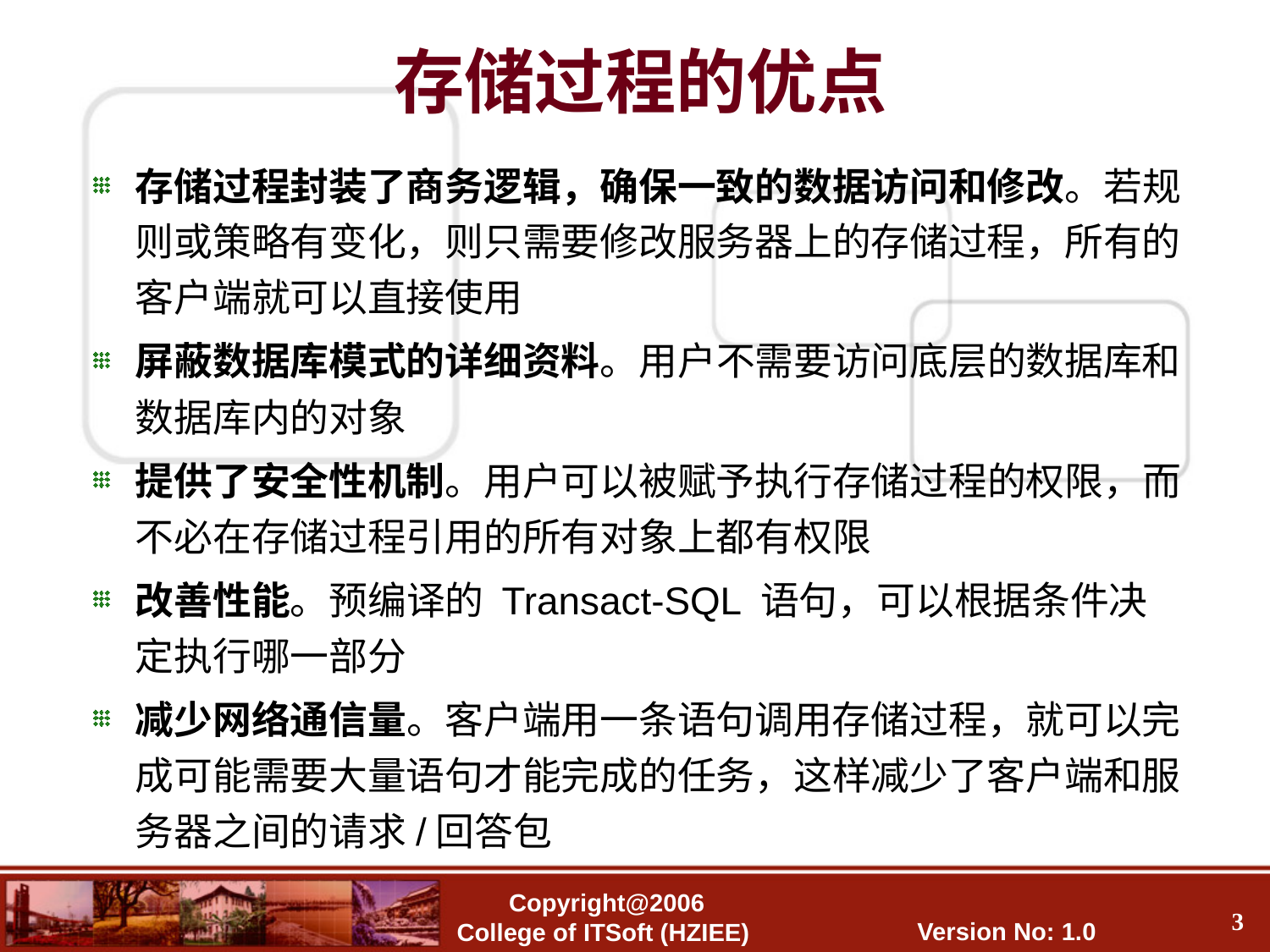

# 存储过程的优点
存储过程封装了商务逻辑，确保一致的数据访问和修改。若规则或策略有变化，则只需要修改服务器上的存储过程，所有的客户端就可以直接使用
屏蔽数据库模式的详细资料。用户不需要访问底层的数据库和数据库内的对象
提供了安全性机制。用户可以被赋予执行存储过程的权限，而不必在存储过程引用的所有对象上都有权限
改善性能。预编译的 Transact-SQL 语句，可以根据条件决定执行哪一部分
减少网络通信量。客户端用一条语句调用存储过程，就可以完成可能需要大量语句才能完成的任务，这样减少了客户端和服务器之间的请求/回答包